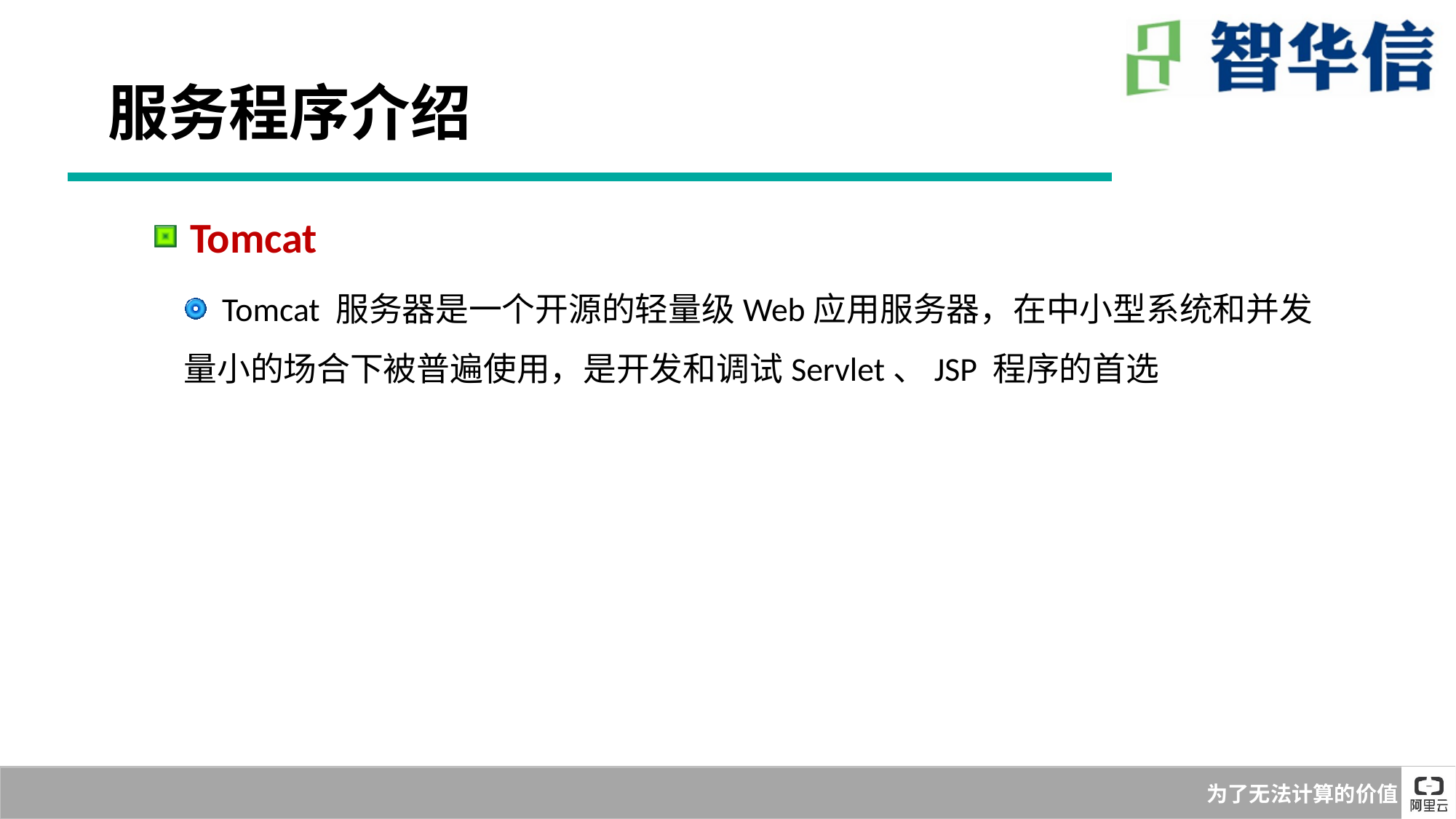

服务程序介绍
 Tomcat
  Tomcat 服务器是一个开源的轻量级Web应用服务器，在中小型系统和并发量小的场合下被普遍使用，是开发和调试Servlet、JSP 程序的首选